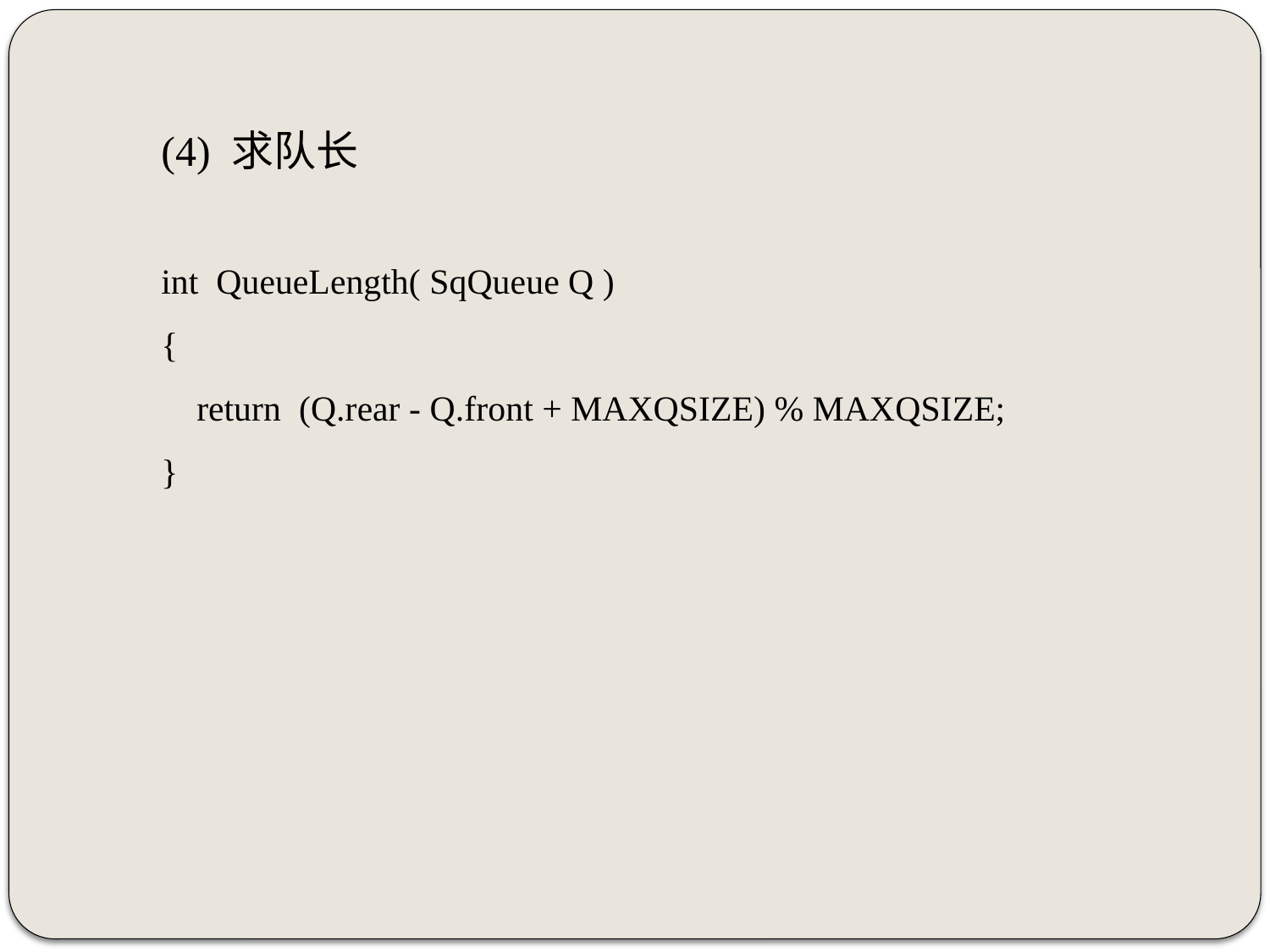

(4) 求队长

int  QueueLength( SqQueue Q )
{
    return  (Q.rear - Q.front + MAXQSIZE) % MAXQSIZE;
}